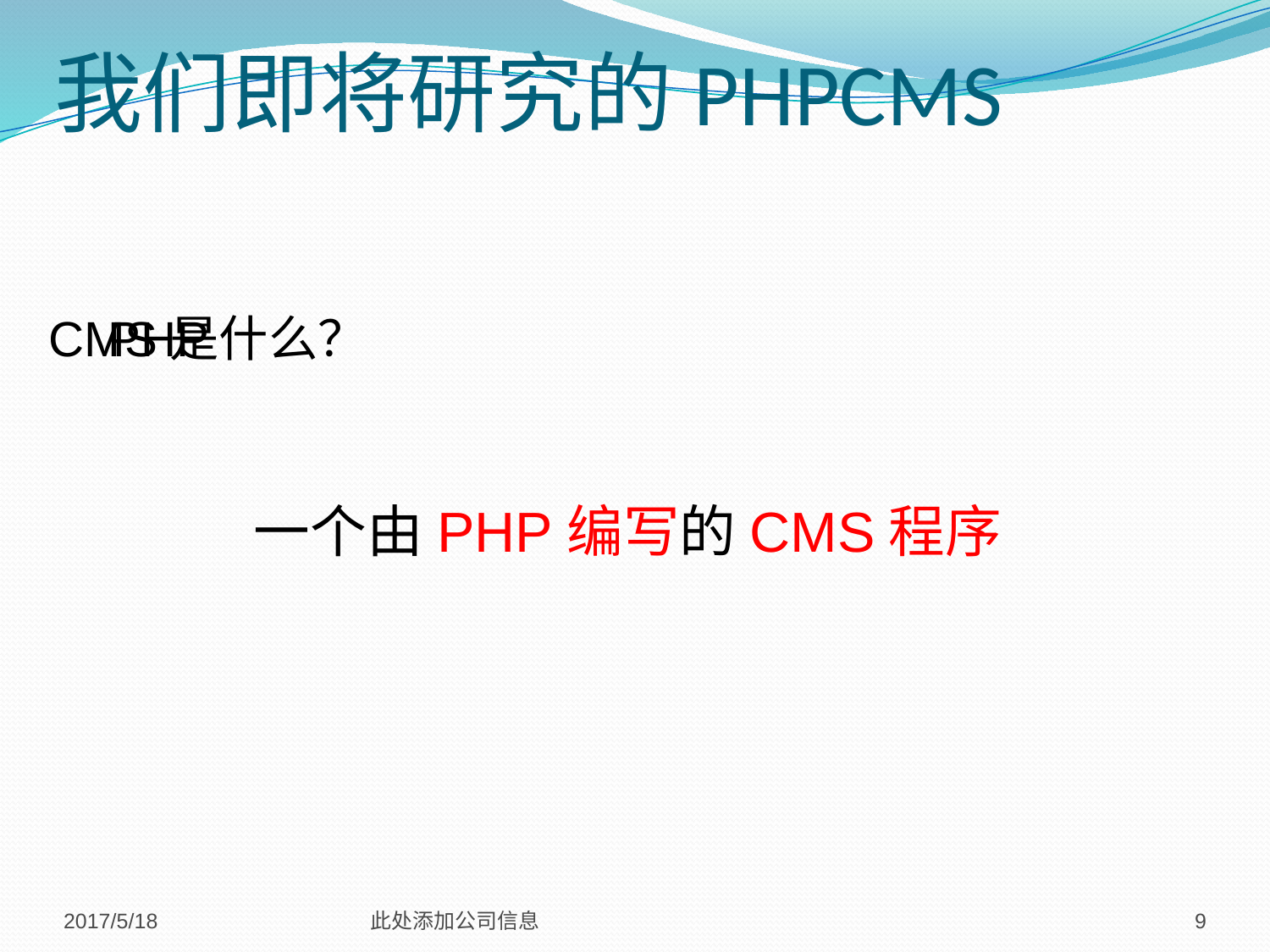

我们即将研究的PHPCMS
CMS是什么？
PHP
一个由PHP编写的CMS程序
2017/5/18
此处添加公司信息
9